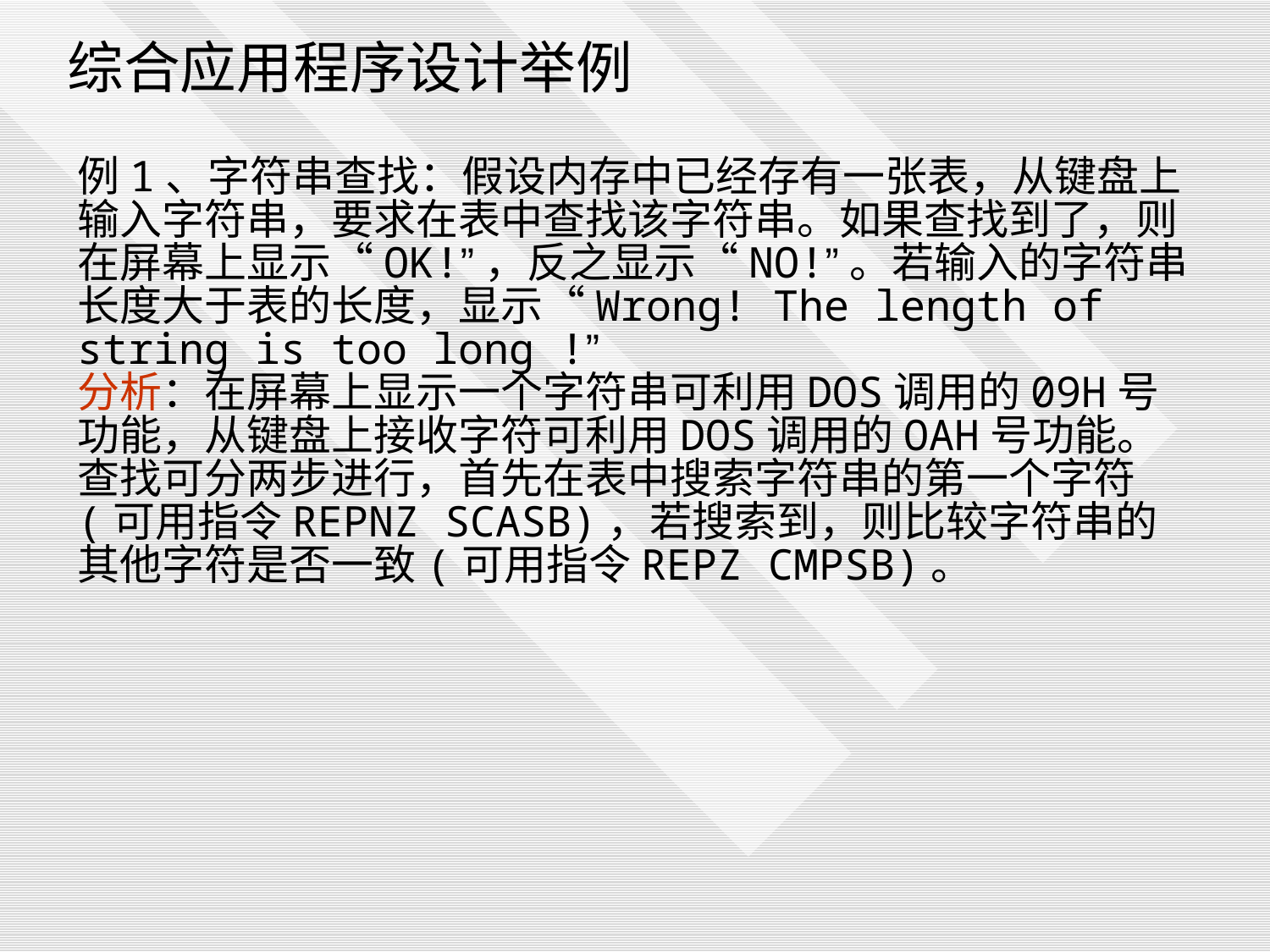

综合应用程序设计举例
例1、字符串查找：假设内存中已经存有一张表，从键盘上输入字符串，要求在表中查找该字符串。如果查找到了，则在屏幕上显示“OK!”，反之显示“NO!”。若输入的字符串长度大于表的长度，显示“Wrong! The length of string is too long !”
分析：在屏幕上显示一个字符串可利用DOS调用的09H号功能，从键盘上接收字符可利用DOS调用的OAH号功能。查找可分两步进行，首先在表中搜索字符串的第一个字符(可用指令REPNZ SCASB)，若搜索到，则比较字符串的其他字符是否一致(可用指令REPZ CMPSB)。